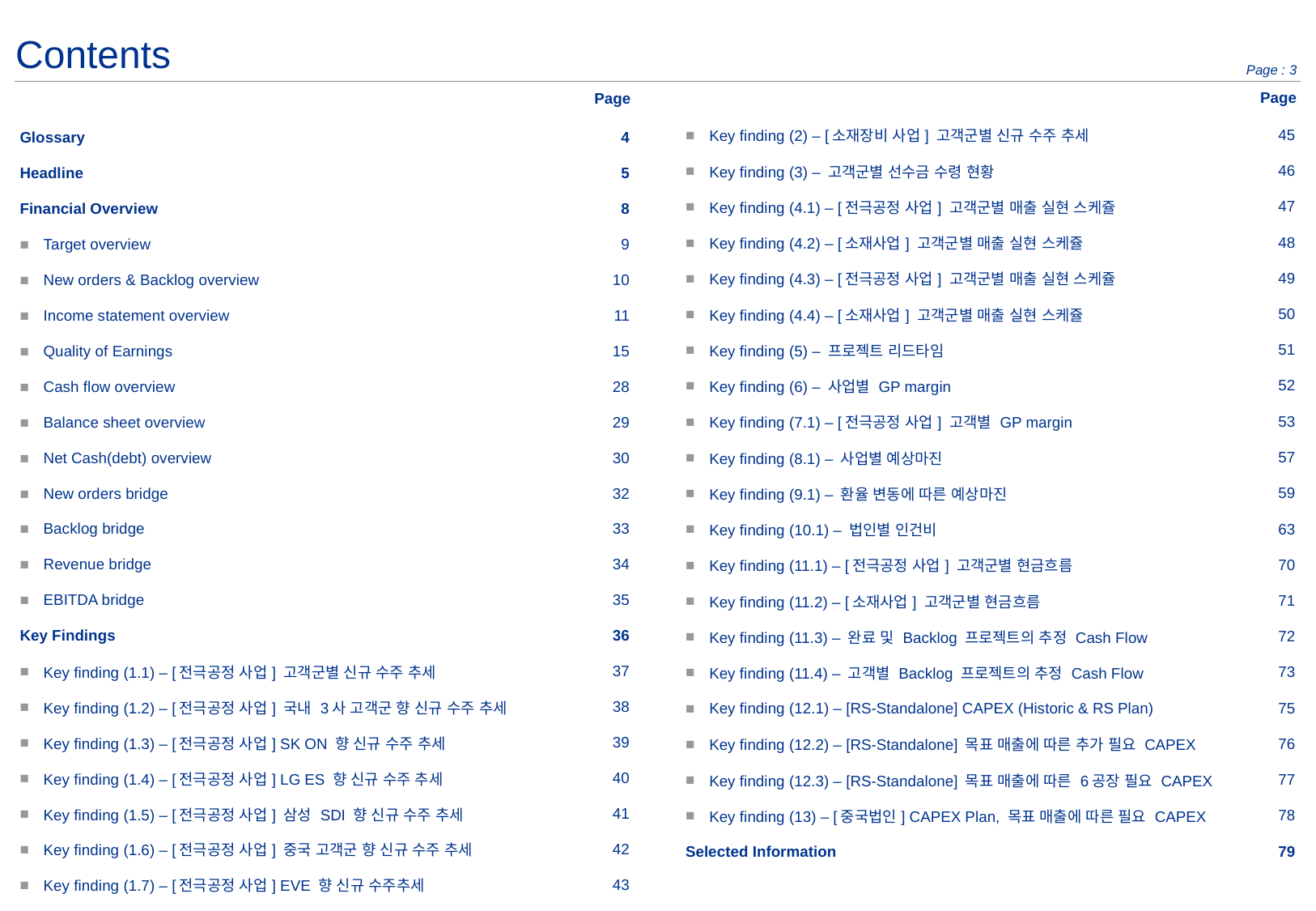

Contents
|  | Page |
| --- | --- |
| Glossary | 4 |
| Headline | 5 |
| Financial Overview | 8 |
| Target overview | 9 |
| New orders & Backlog overview | 10 |
| Income statement overview | 11 |
| Quality of Earnings | 15 |
| Cash flow overview | 28 |
| Balance sheet overview | 29 |
| Net Cash(debt) overview | 30 |
| New orders bridge | 32 |
| Backlog bridge | 33 |
| Revenue bridge | 34 |
| EBITDA bridge | 35 |
| Key Findings | 36 |
| Key finding (1.1) – [전극공정 사업] 고객군별 신규 수주 추세 | 37 |
| Key finding (1.2) – [전극공정 사업] 국내 3사 고객군 향 신규 수주 추세 | 38 |
| Key finding (1.3) – [전극공정 사업] SK ON 향 신규 수주 추세 | 39 |
| Key finding (1.4) – [전극공정 사업] LG ES 향 신규 수주 추세 | 40 |
| Key finding (1.5) – [전극공정 사업] 삼성 SDI 향 신규 수주 추세 | 41 |
| Key finding (1.6) – [전극공정 사업] 중국 고객군 향 신규 수주 추세 | 42 |
| Key finding (1.7) – [전극공정 사업] EVE 향 신규 수주추세 | 43 |
|  | Page |
| --- | --- |
| Key finding (2) – [소재장비 사업] 고객군별 신규 수주 추세 | 45 |
| Key finding (3) – 고객군별 선수금 수령 현황 | 46 |
| Key finding (4.1) – [전극공정 사업] 고객군별 매출 실현 스케쥴 | 47 |
| Key finding (4.2) – [소재사업] 고객군별 매출 실현 스케쥴 | 48 |
| Key finding (4.3) – [전극공정 사업] 고객군별 매출 실현 스케쥴 | 49 |
| Key finding (4.4) – [소재사업] 고객군별 매출 실현 스케쥴 | 50 |
| Key finding (5) – 프로젝트 리드타임 | 51 |
| Key finding (6) – 사업별 GP margin | 52 |
| Key finding (7.1) – [전극공정 사업] 고객별 GP margin | 53 |
| Key finding (8.1) – 사업별 예상마진 | 57 |
| Key finding (9.1) – 환율 변동에 따른 예상마진 | 59 |
| Key finding (10.1) – 법인별 인건비 | 63 |
| Key finding (11.1) – [전극공정 사업] 고객군별 현금흐름 | 70 |
| Key finding (11.2) – [소재사업] 고객군별 현금흐름 | 71 |
| Key finding (11.3) – 완료 및 Backlog 프로젝트의 추정 Cash Flow | 72 |
| Key finding (11.4) – 고객별 Backlog 프로젝트의 추정 Cash Flow | 73 |
| Key finding (12.1) – [RS-Standalone] CAPEX (Historic & RS Plan) | 75 |
| Key finding (12.2) – [RS-Standalone] 목표 매출에 따른 추가 필요 CAPEX | 76 |
| Key finding (12.3) – [RS-Standalone] 목표 매출에 따른 6공장 필요 CAPEX | 77 |
| Key finding (13) – [중국법인] CAPEX Plan, 목표 매출에 따른 필요 CAPEX | 78 |
| Selected Information | 79 |
|  |  |